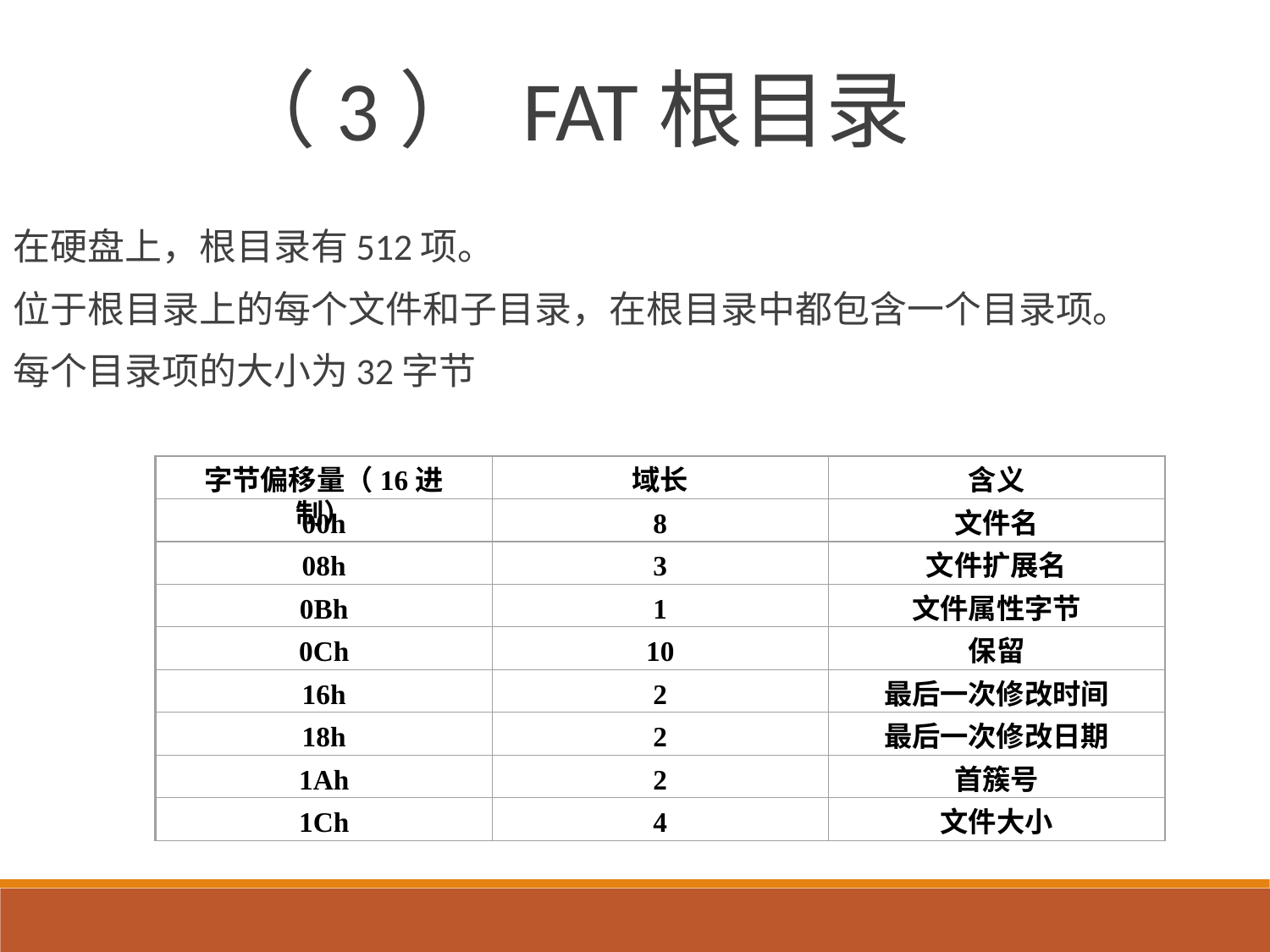

（3） FAT根目录
在硬盘上，根目录有512项。
位于根目录上的每个文件和子目录，在根目录中都包含一个目录项。
每个目录项的大小为32字节

字节偏移量（16进制）

域长

含义

00h

8

文件名

08h

3

文件扩展名

0Bh

1

文件属性字节

0Ch

10

保留

16h

2

最后一次修改时间

18h

2

最后一次修改日期

1Ah

2

首簇号

1Ch

4

文件大小